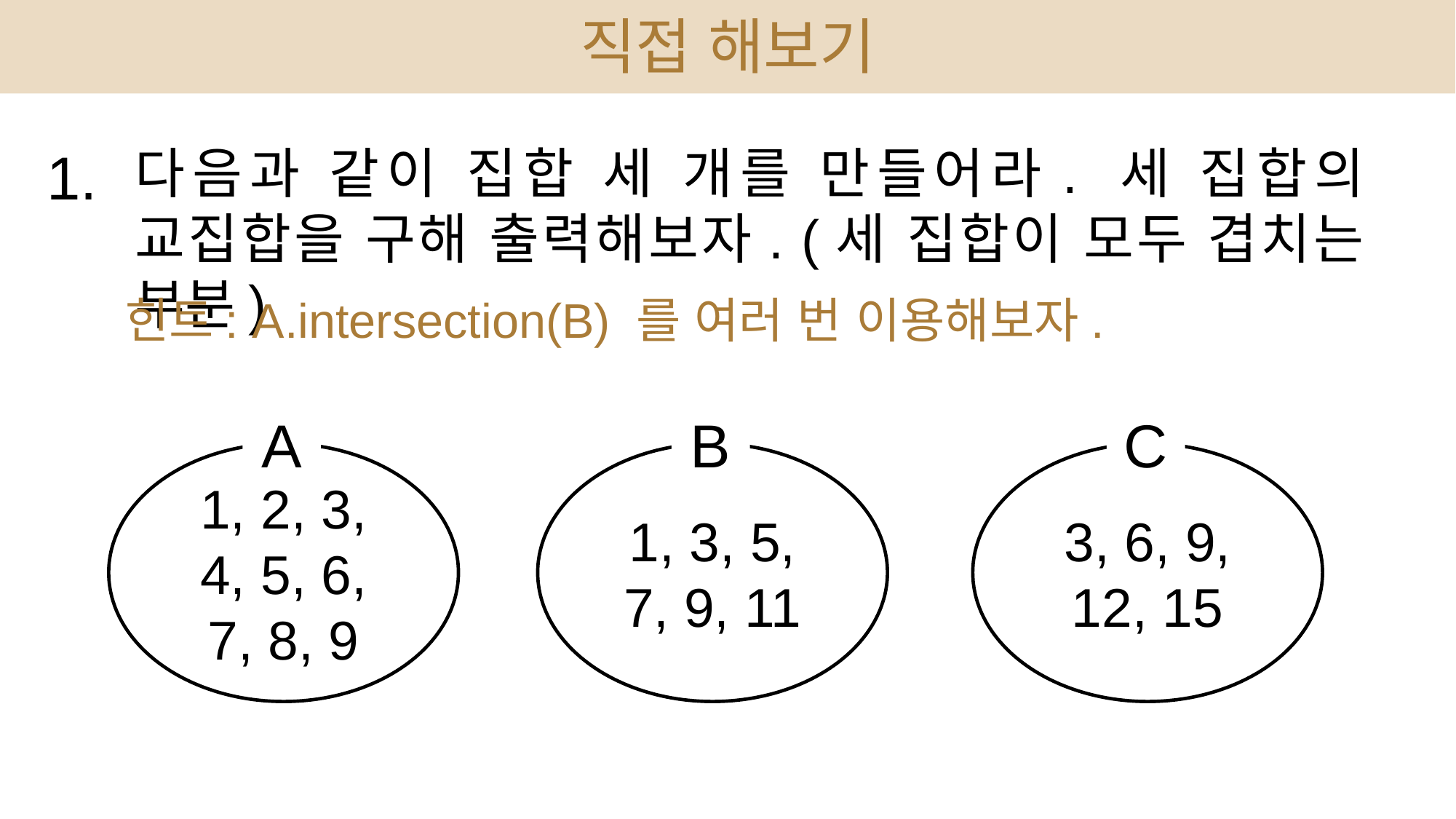

직접 해보기
1.
다음과 같이 집합 세 개를 만들어라. 세 집합의 교집합을 구해 출력해보자. (세 집합이 모두 겹치는 부분)
힌트: A.intersection(B) 를 여러 번 이용해보자.
A
B
C
1, 2, 3, 4, 5, 6, 7, 8, 9
1, 3, 5, 7, 9, 11
3, 6, 9, 12, 15